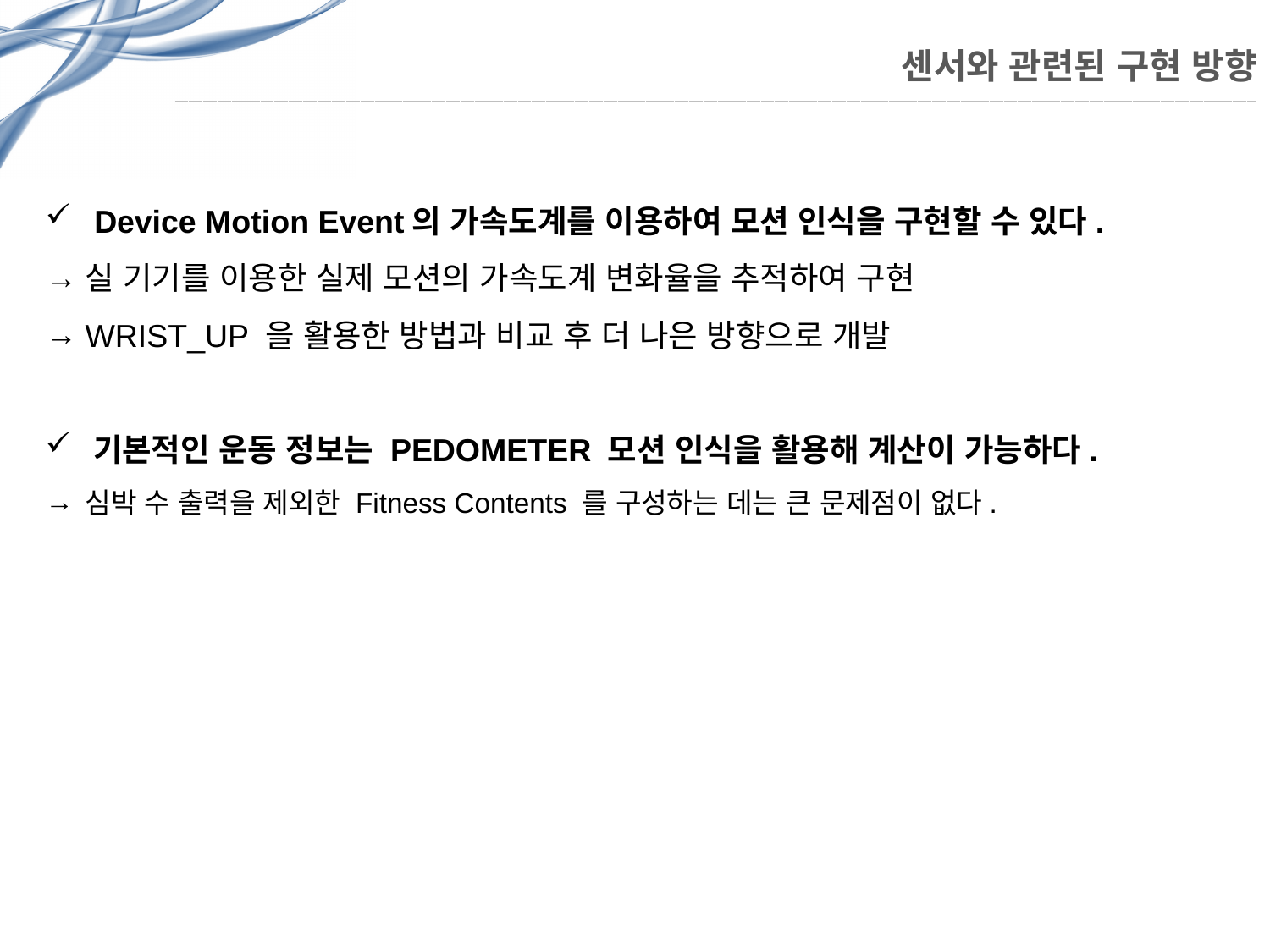

# 센서와 관련된 구현 방향
 Device Motion Event의 가속도계를 이용하여 모션 인식을 구현할 수 있다.
실 기기를 이용한 실제 모션의 가속도계 변화율을 추적하여 구현
WRIST_UP 을 활용한 방법과 비교 후 더 나은 방향으로 개발

기본적인 운동 정보는 PEDOMETER 모션 인식을 활용해 계산이 가능하다.
심박 수 출력을 제외한 Fitness Contents 를 구성하는 데는 큰 문제점이 없다.